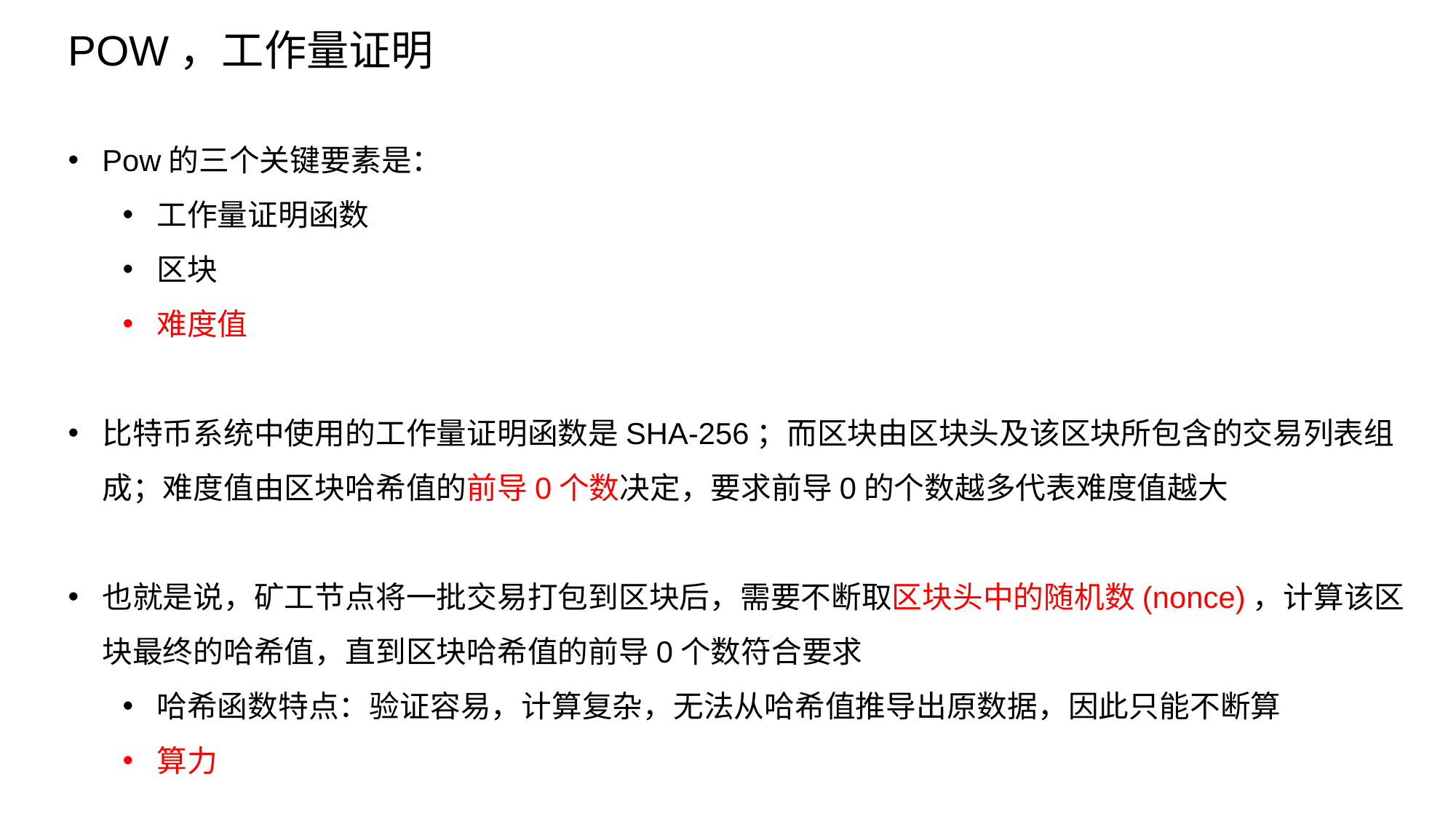

POW，工作量证明
Pow的三个关键要素是：
工作量证明函数
区块
难度值

比特币系统中使用的工作量证明函数是SHA-256；而区块由区块头及该区块所包含的交易列表组成；难度值由区块哈希值的前导0个数决定，要求前导0的个数越多代表难度值越大

也就是说，矿工节点将一批交易打包到区块后，需要不断取区块头中的随机数(nonce)，计算该区块最终的哈希值，直到区块哈希值的前导0个数符合要求
哈希函数特点：验证容易，计算复杂，无法从哈希值推导出原数据，因此只能不断算
算力